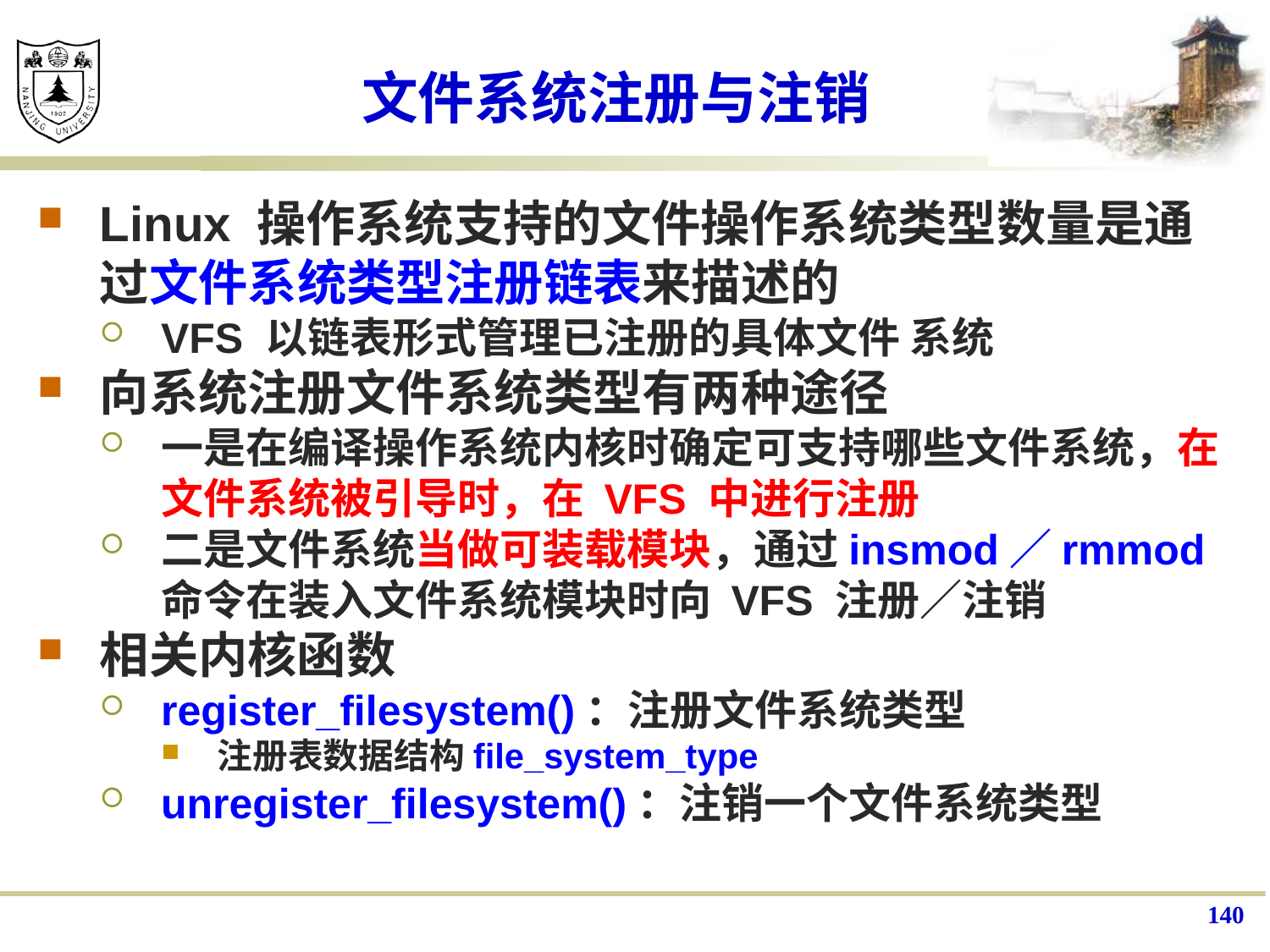

# 文件系统注册与注销
Linux 操作系统支持的文件操作系统类型数量是通过文件系统类型注册链表来描述的
VFS 以链表形式管理已注册的具体文件 系统
向系统注册文件系统类型有两种途径
一是在编译操作系统内核时确定可支持哪些文件系统，在文件系统被引导时，在 VFS 中进行注册
二是文件系统当做可装载模块，通过insmod／rmmod命令在装入文件系统模块时向 VFS 注册／注销
相关内核函数
register_filesystem()：注册文件系统类型
注册表数据结构file_system_type
unregister_filesystem()：注销一个文件系统类型
140